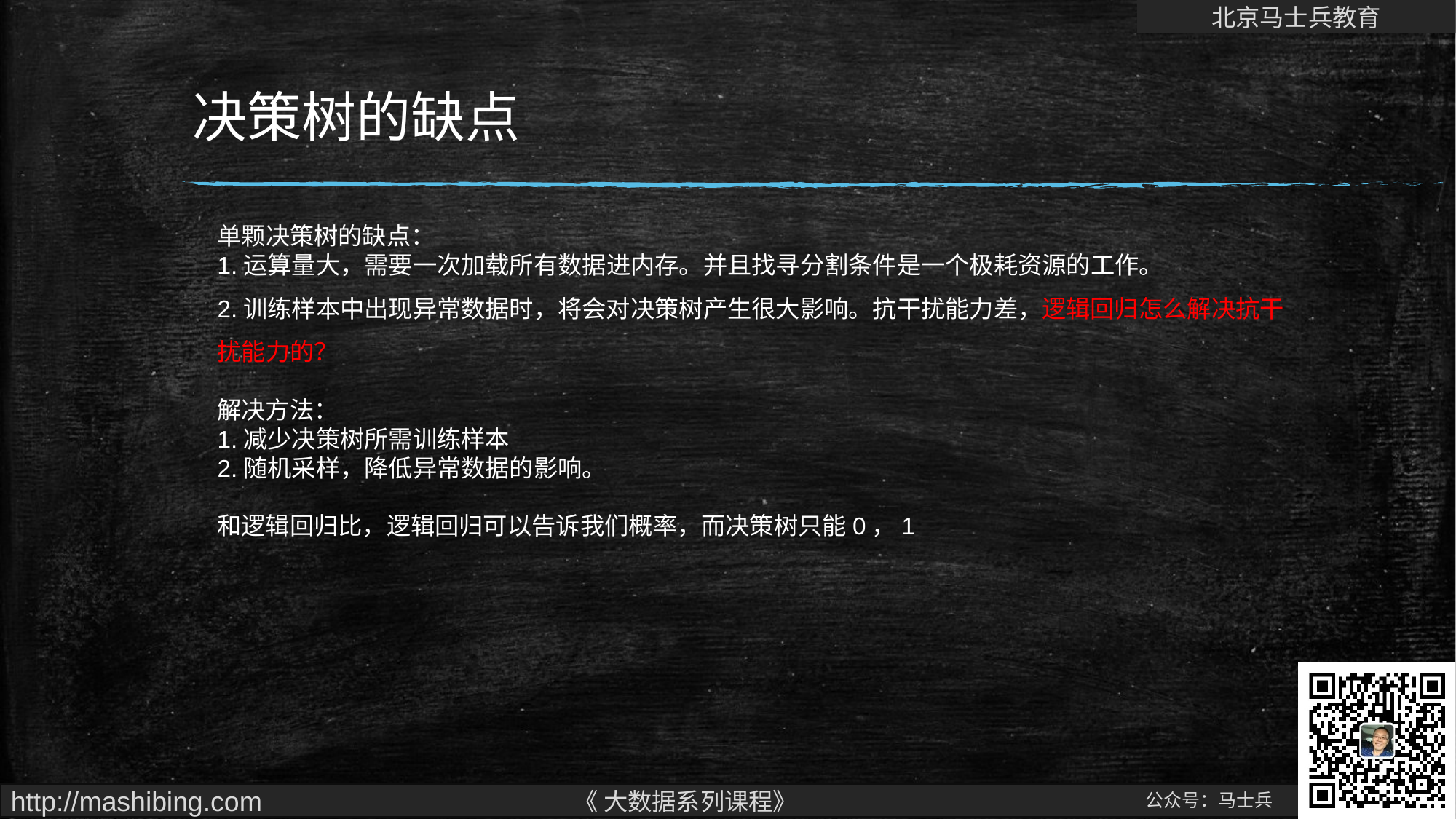

# 决策树的缺点
单颗决策树的缺点：
1.运算量大，需要一次加载所有数据进内存。并且找寻分割条件是一个极耗资源的工作。
2.训练样本中出现异常数据时，将会对决策树产生很大影响。抗干扰能力差，逻辑回归怎么解决抗干扰能力的？

解决方法：
1.减少决策树所需训练样本
2.随机采样，降低异常数据的影响。

和逻辑回归比，逻辑回归可以告诉我们概率，而决策树只能0，1